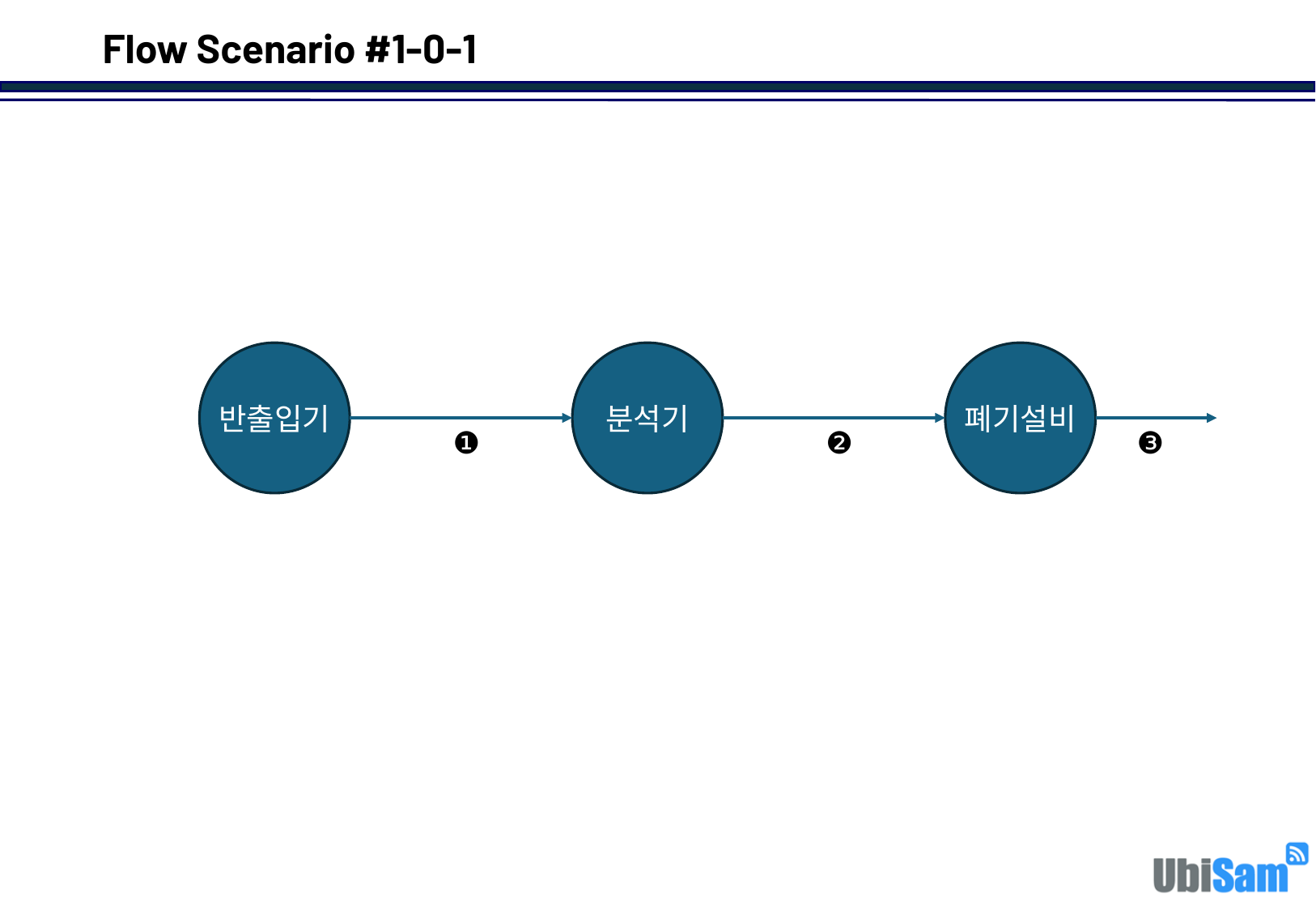

# Flow Scenario #1-0-1
반출입기
분석기
폐기설비
❶
❷
❸